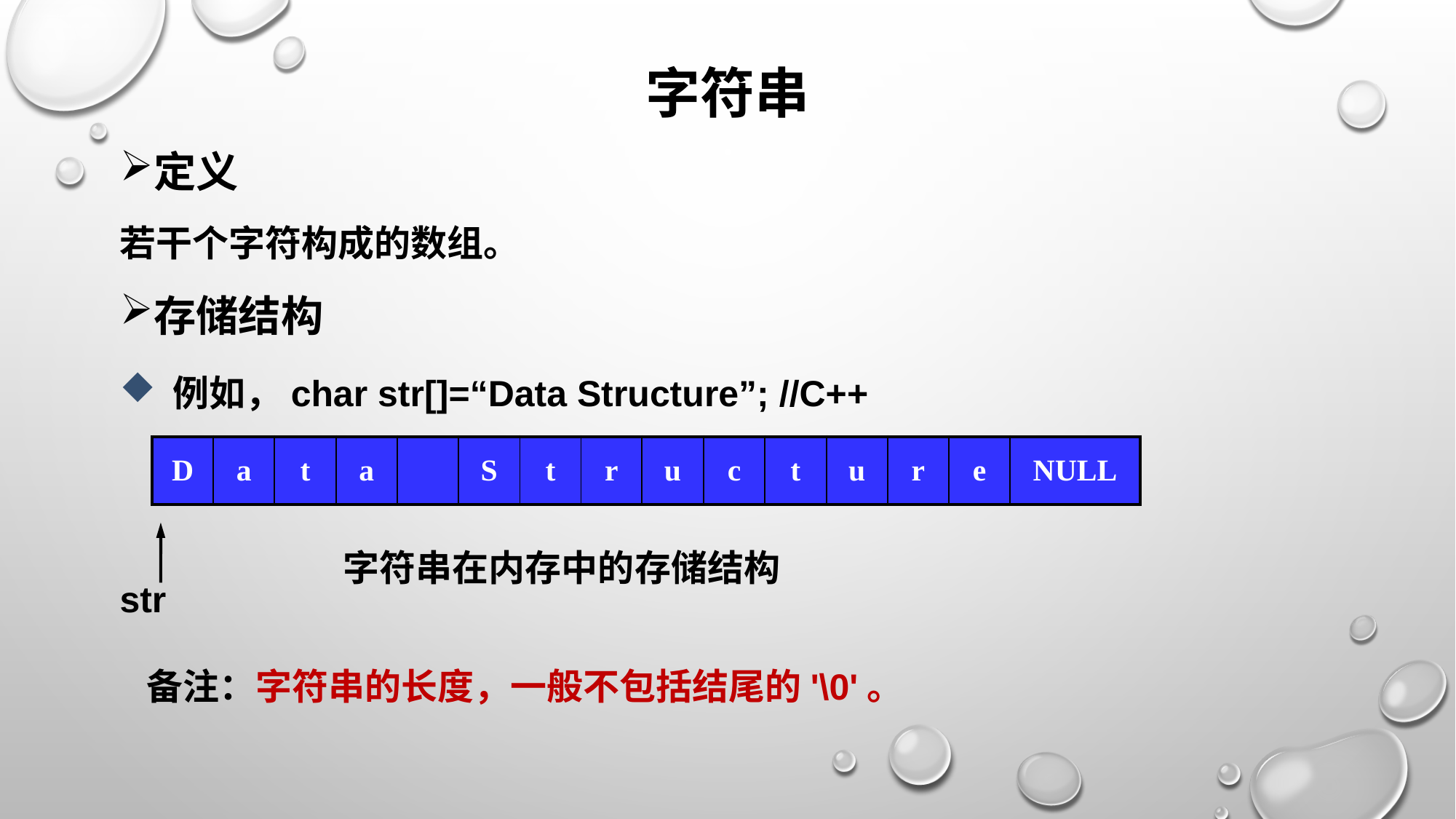

# 字符串
定义
若干个字符构成的数组。
存储结构

 例如，char str[]=“Data Structure”; //C++
| D | a | t | a |  | S | t | r | u | c | t | u | r | e | NULL |
| --- | --- | --- | --- | --- | --- | --- | --- | --- | --- | --- | --- | --- | --- | --- |

字符串在内存中的存储结构
str
备注：字符串的长度，一般不包括结尾的'\0'。